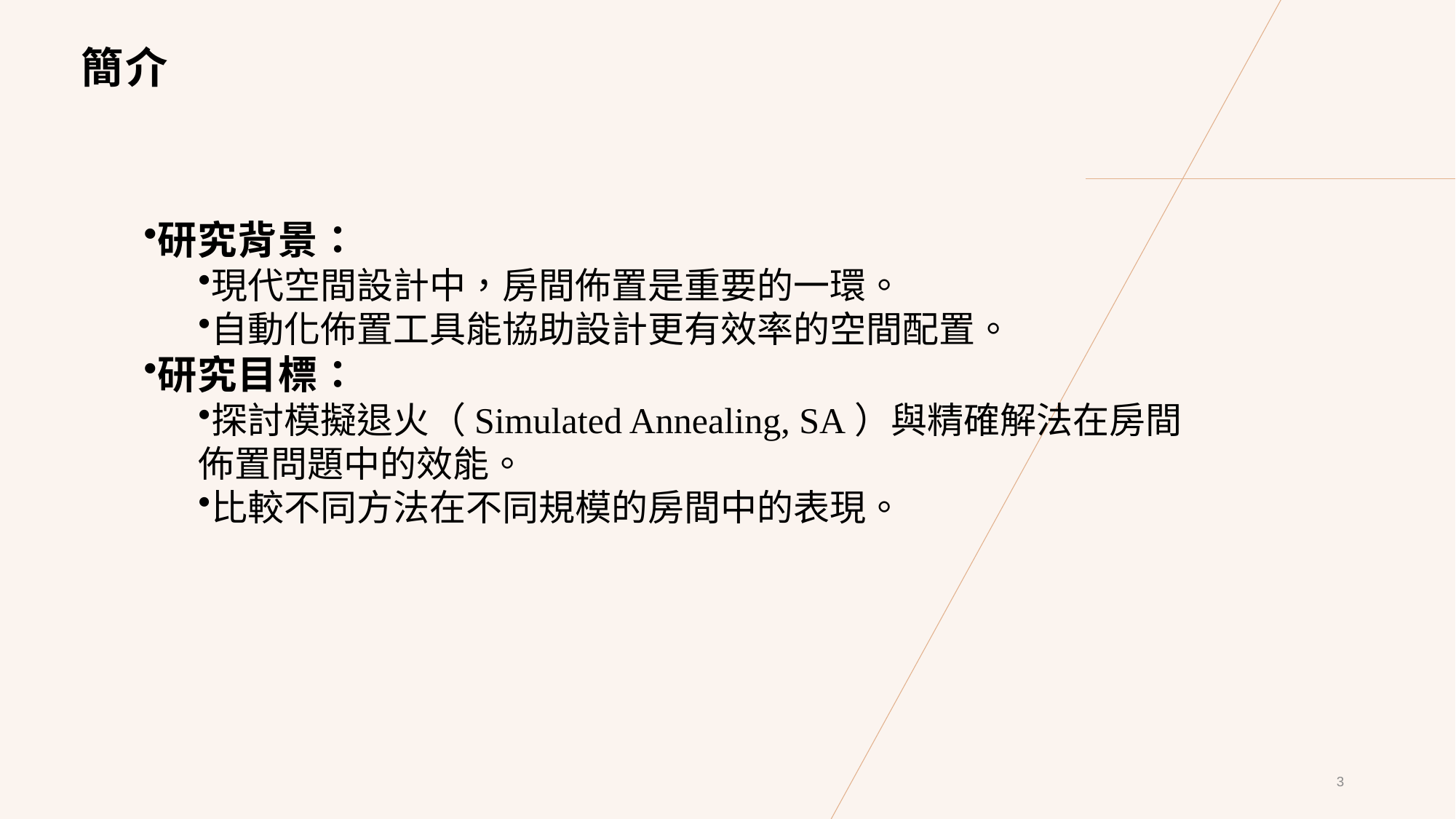

# 簡介
研究背景：
現代空間設計中，房間佈置是重要的一環。
自動化佈置工具能協助設計更有效率的空間配置。
研究目標：
探討模擬退火（Simulated Annealing, SA）與精確解法在房間佈置問題中的效能。
比較不同方法在不同規模的房間中的表現。
3